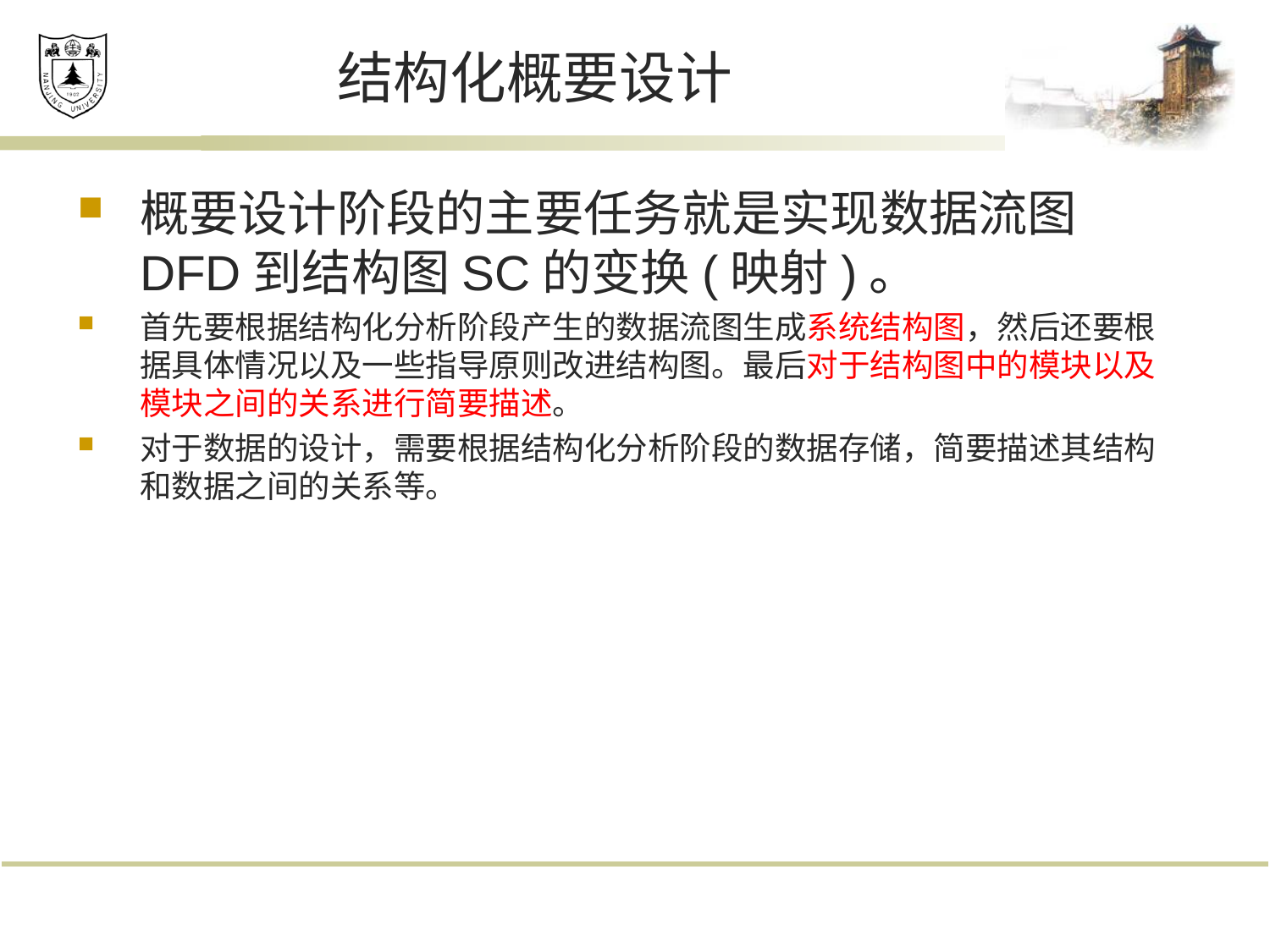

# 结构化概要设计
概要设计阶段的主要任务就是实现数据流图DFD到结构图SC的变换(映射)。
首先要根据结构化分析阶段产生的数据流图生成系统结构图，然后还要根据具体情况以及一些指导原则改进结构图。最后对于结构图中的模块以及模块之间的关系进行简要描述。
对于数据的设计，需要根据结构化分析阶段的数据存储，简要描述其结构和数据之间的关系等。